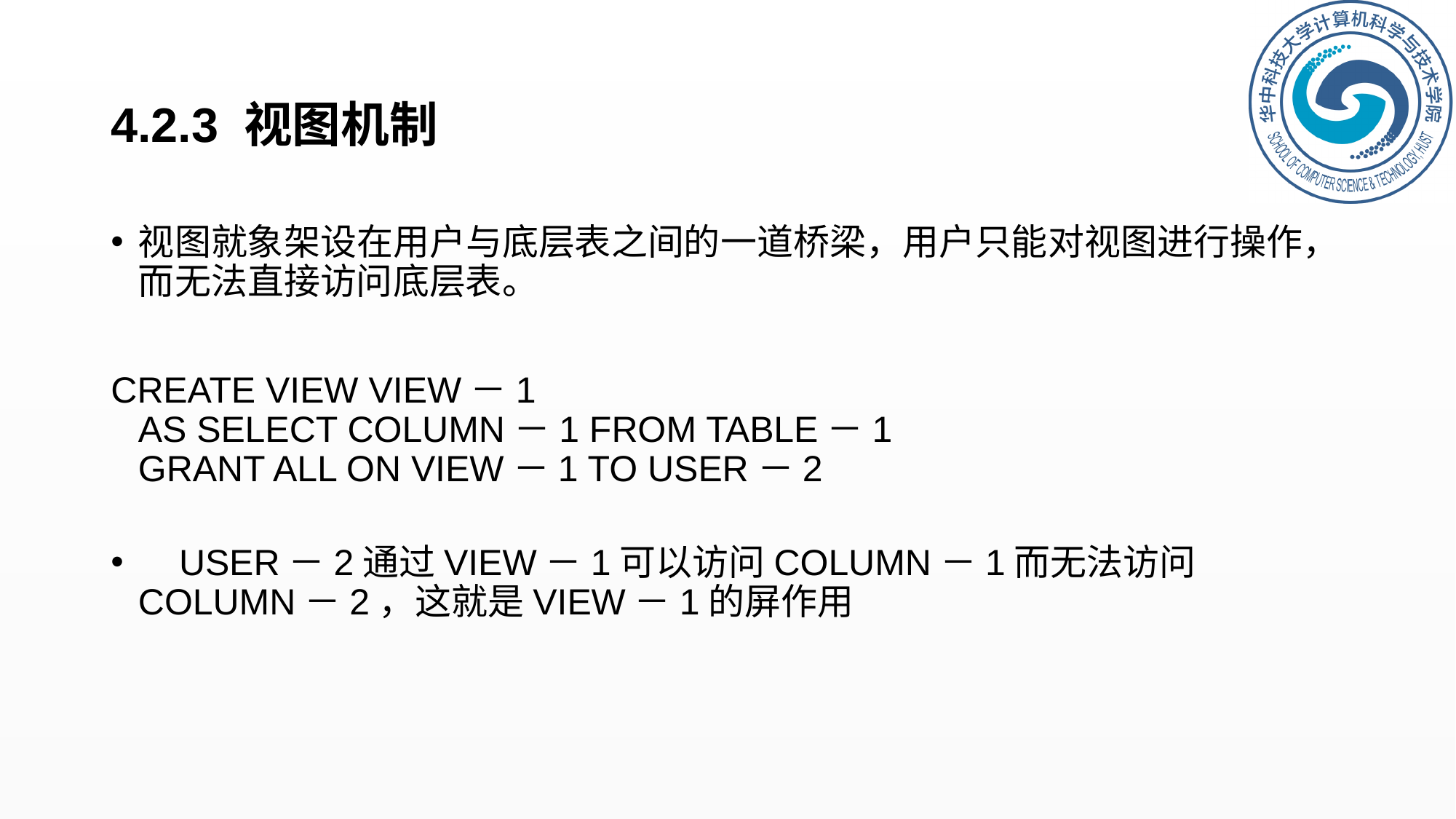

# 4.2.3 视图机制
视图就象架设在用户与底层表之间的一道桥梁，用户只能对视图进行操作，而无法直接访问底层表。

CREATE VIEW VIEW－1
AS SELECT COLUMN－1 FROM TABLE－1
GRANT ALL ON VIEW－1 TO USER－2
    USER－2通过VIEW－1可以访问COLUMN－1而无法访问COLUMN－2，这就是VIEW－1的屏作用